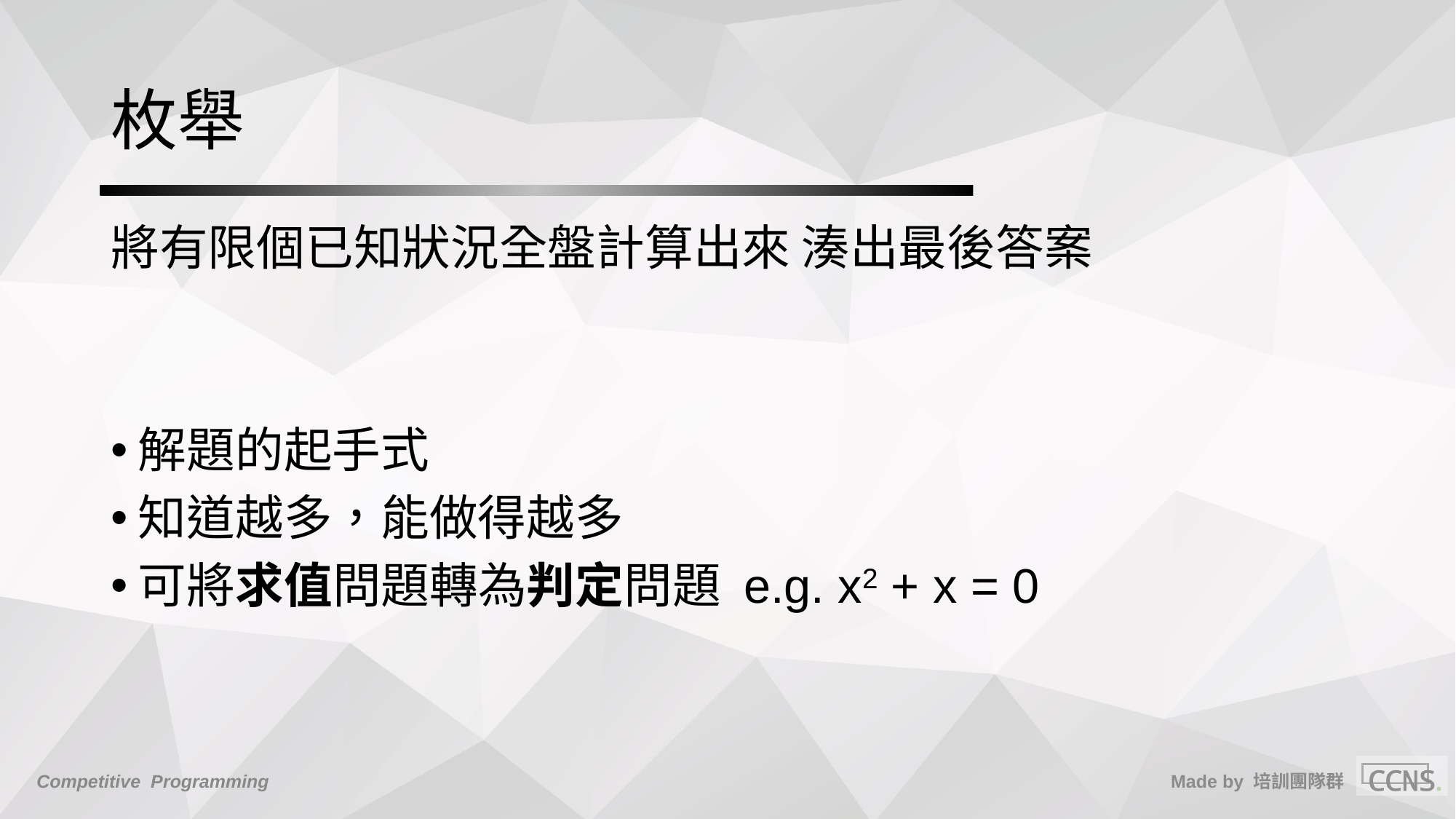

# 枚舉
將有限個已知狀況全盤計算出來 湊出最後答案

解題的起手式
知道越多，能做得越多
可將求值問題轉為判定問題 e.g. x2 + x = 0